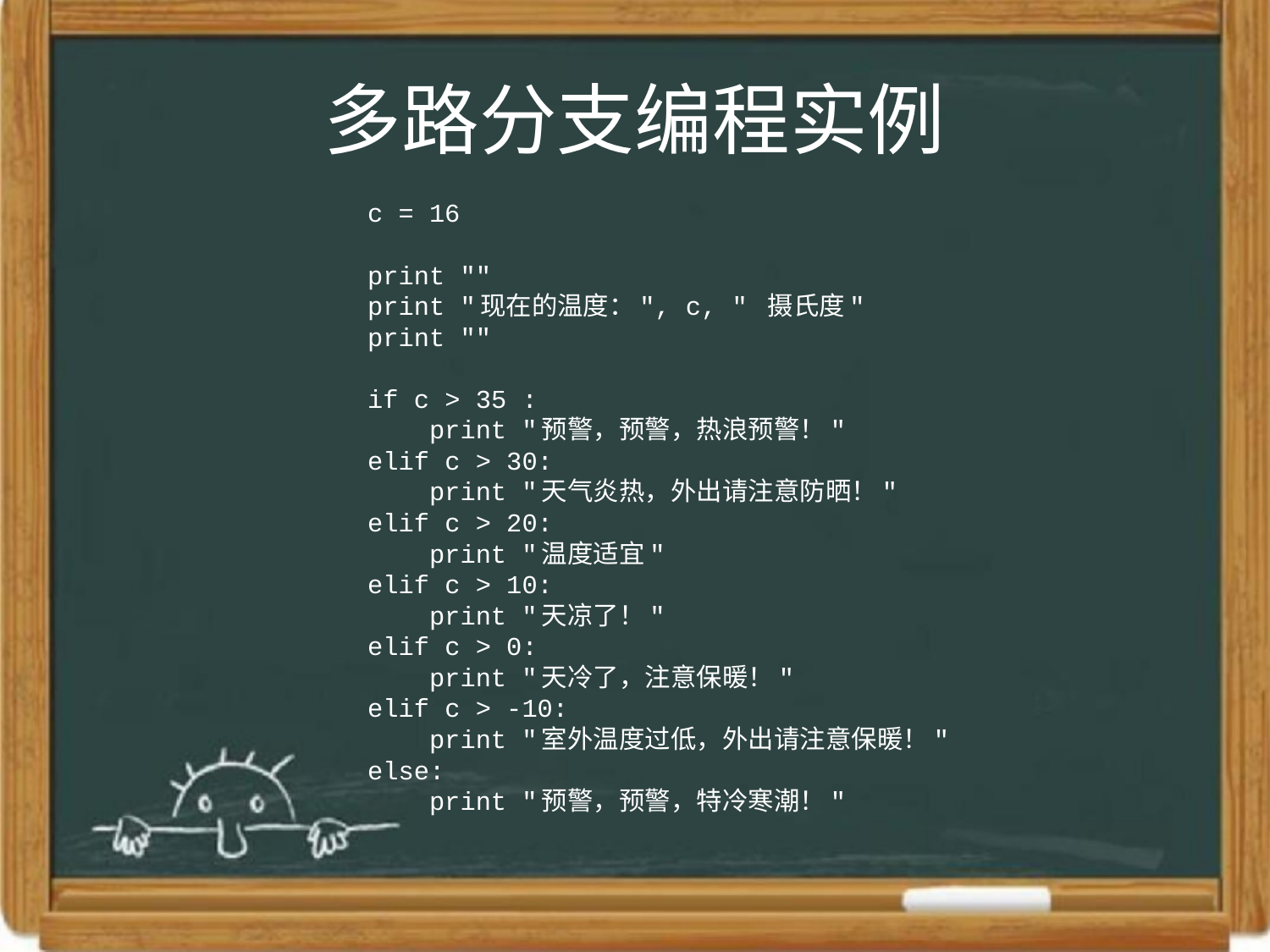

# 多路分支编程实例
c = 16

print ""
print "现在的温度：", c, " 摄氏度"
print ""

if c > 35 :
    print "预警，预警，热浪预警！"
elif c > 30:
    print "天气炎热，外出请注意防晒！"
elif c > 20:
    print "温度适宜"
elif c > 10:
    print "天凉了！"
elif c > 0:
    print "天冷了，注意保暖！"
elif c > -10:
    print "室外温度过低，外出请注意保暖！"
else:
    print "预警，预警，特冷寒潮！"